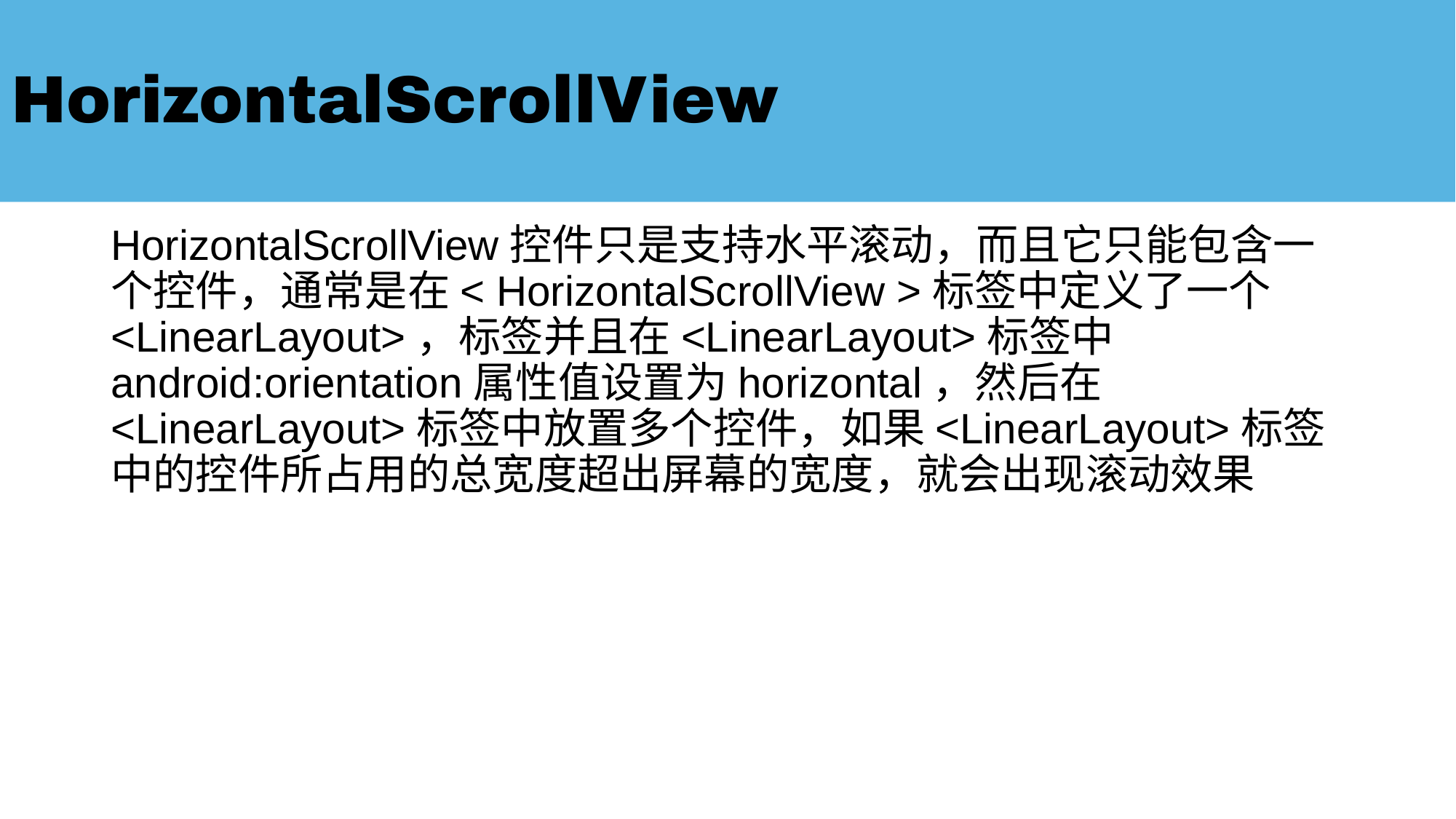

# HorizontalScrollView
HorizontalScrollView控件只是支持水平滚动，而且它只能包含一个控件，通常是在< HorizontalScrollView >标签中定义了一个<LinearLayout>，标签并且在<LinearLayout>标签中android:orientation属性值设置为horizontal，然后在<LinearLayout>标签中放置多个控件，如果<LinearLayout>标签中的控件所占用的总宽度超出屏幕的宽度，就会出现滚动效果